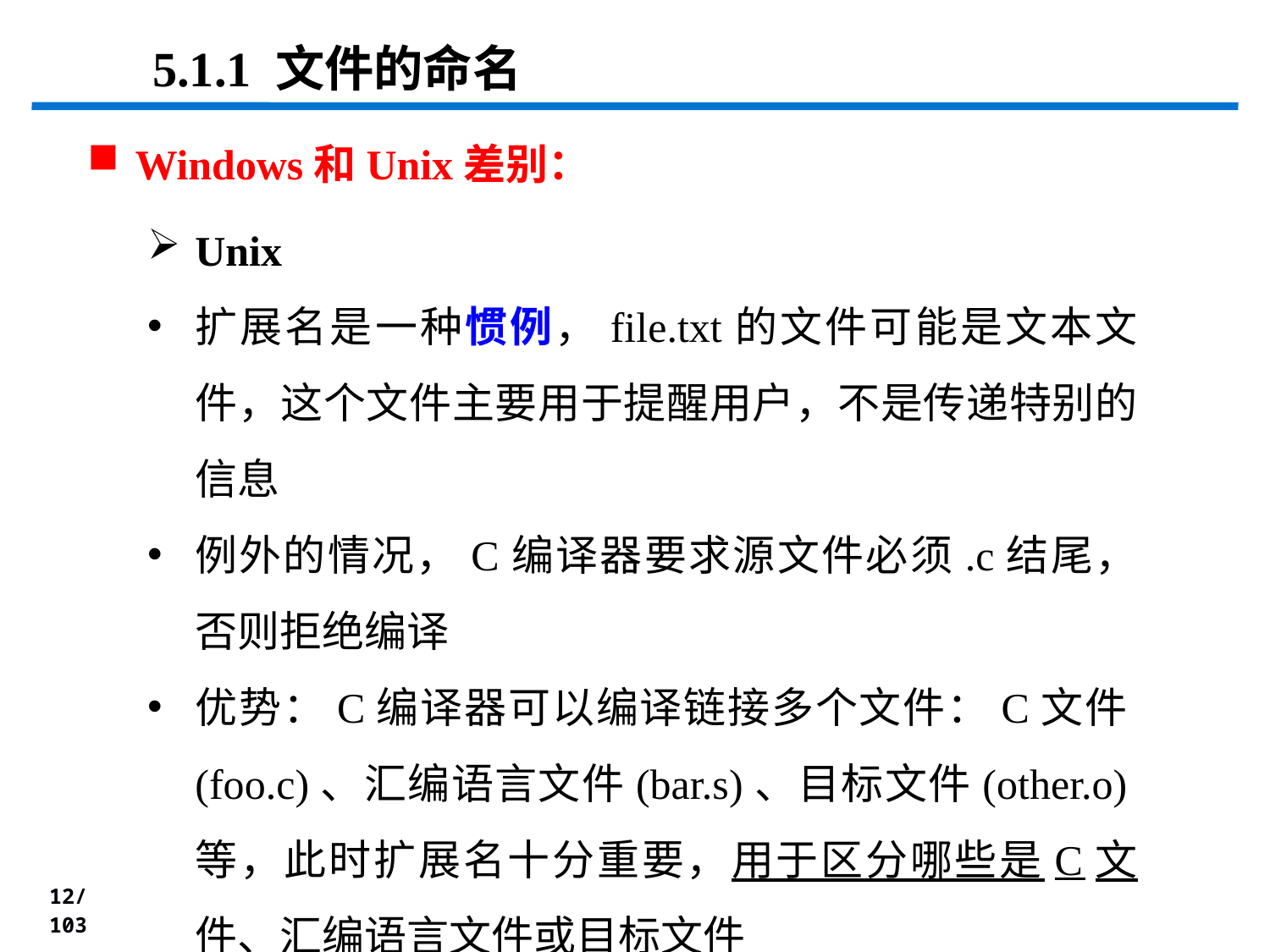

5.1.1 文件的命名
Windows和Unix差别：
Unix
扩展名是一种惯例，file.txt的文件可能是文本文件，这个文件主要用于提醒用户，不是传递特别的信息
例外的情况，C编译器要求源文件必须.c结尾，否则拒绝编译
优势：C编译器可以编译链接多个文件：C文件(foo.c)、汇编语言文件(bar.s)、目标文件(other.o)等，此时扩展名十分重要，用于区分哪些是C文件、汇编语言文件或目标文件